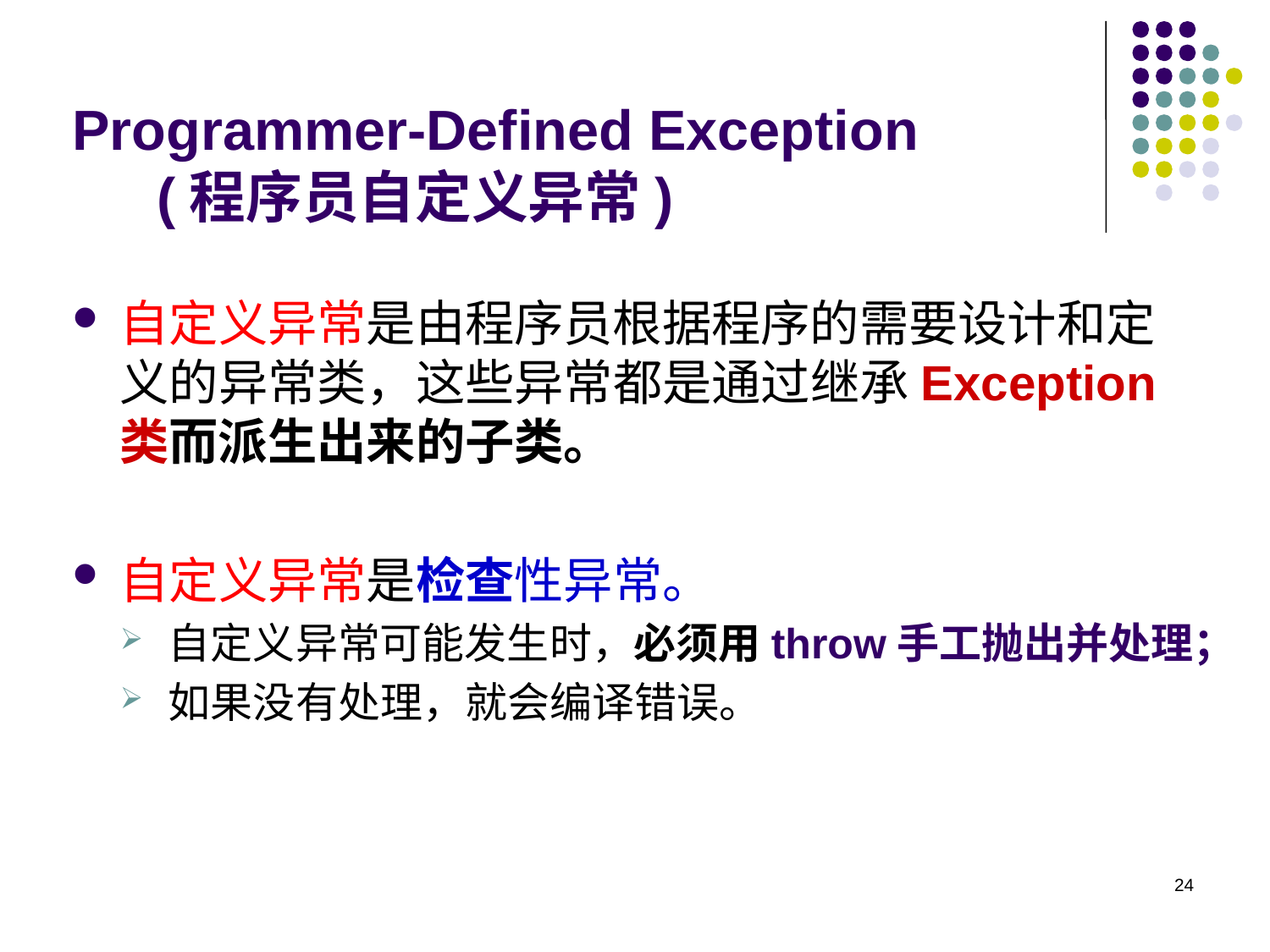

# Programmer-Defined Exception (程序员自定义异常)
自定义异常是由程序员根据程序的需要设计和定义的异常类，这些异常都是通过继承Exception类而派生出来的子类。

自定义异常是检查性异常。
自定义异常可能发生时，必须用throw手工抛出并处理；
如果没有处理，就会编译错误。

24